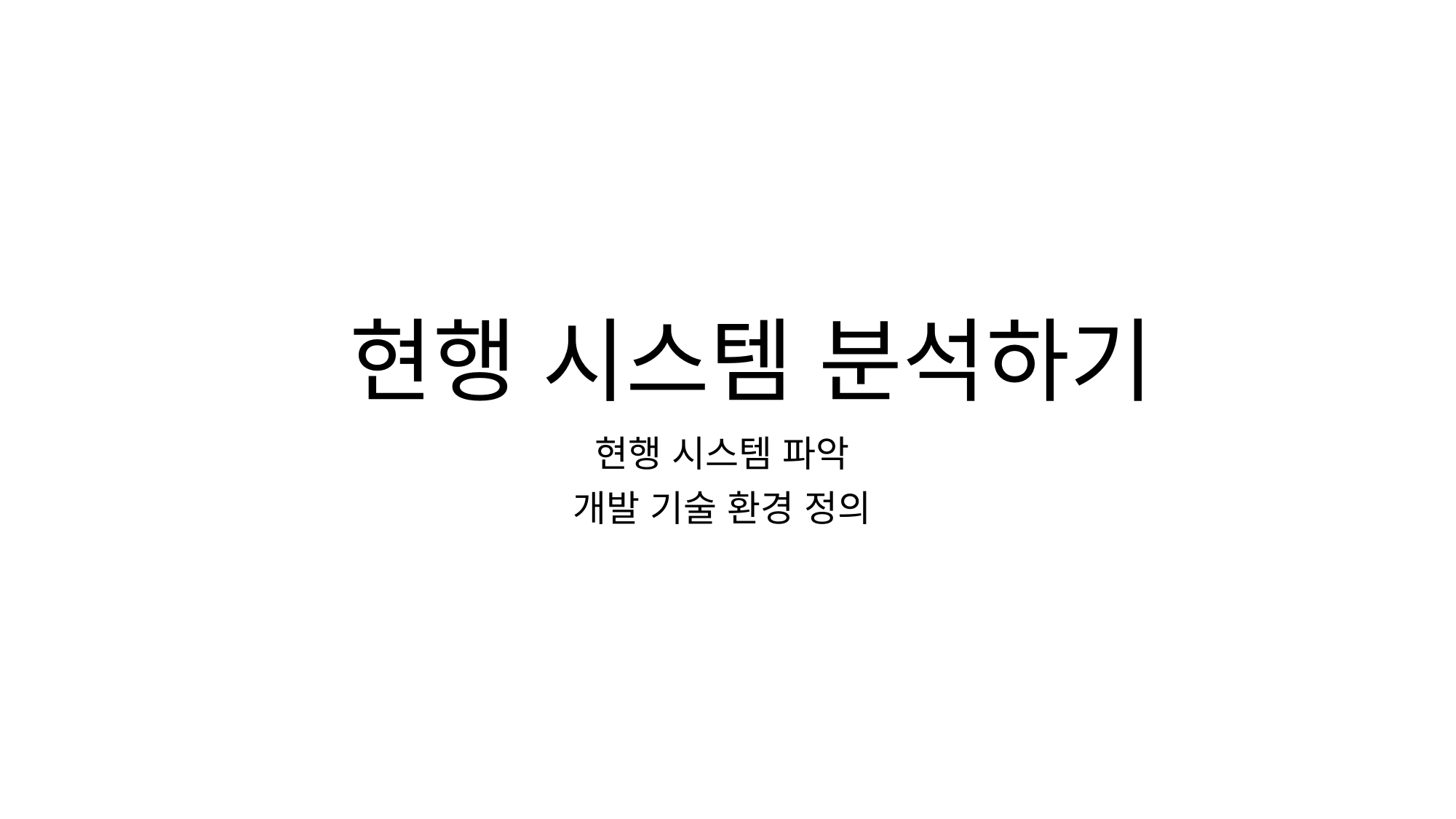

# 현행 시스템 분석하기
현행 시스템 파악
개발 기술 환경 정의